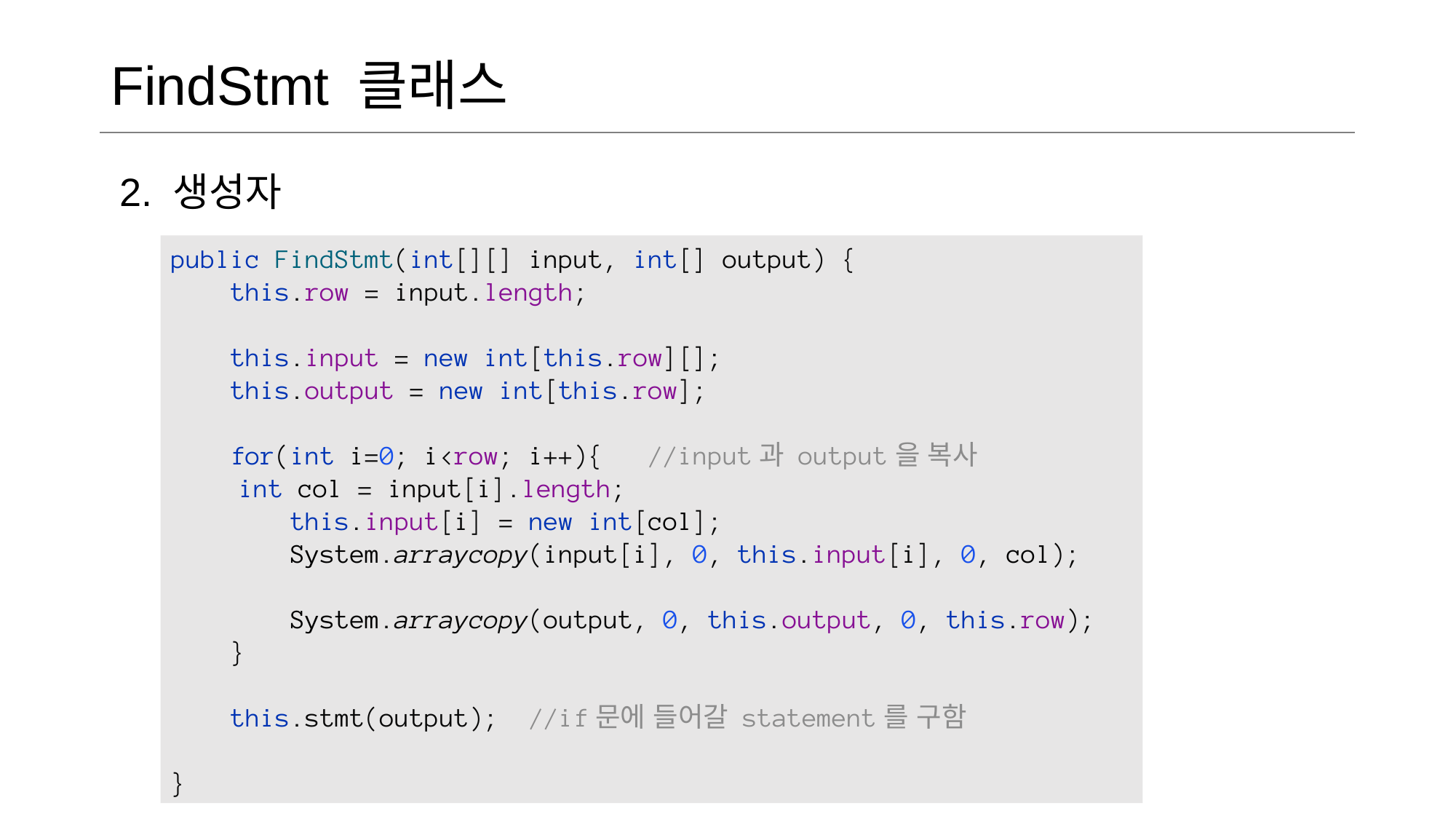

# FindStmt 클래스
2. 생성자
public FindStmt(int[][] input, int[] output) {
    this.row = input.length;
    this.input = new int[this.row][];
    this.output = new int[this.row];
    for(int i=0; i<row; i++){   //input과 output을 복사
        int col = input[i].length;
        this.input[i] = new int[col];
        System.arraycopy(input[i], 0, this.input[i], 0, col);
        System.arraycopy(output, 0, this.output, 0, this.row);
    }
    this.stmt(output);  //if문에 들어갈 statement를 구함
}